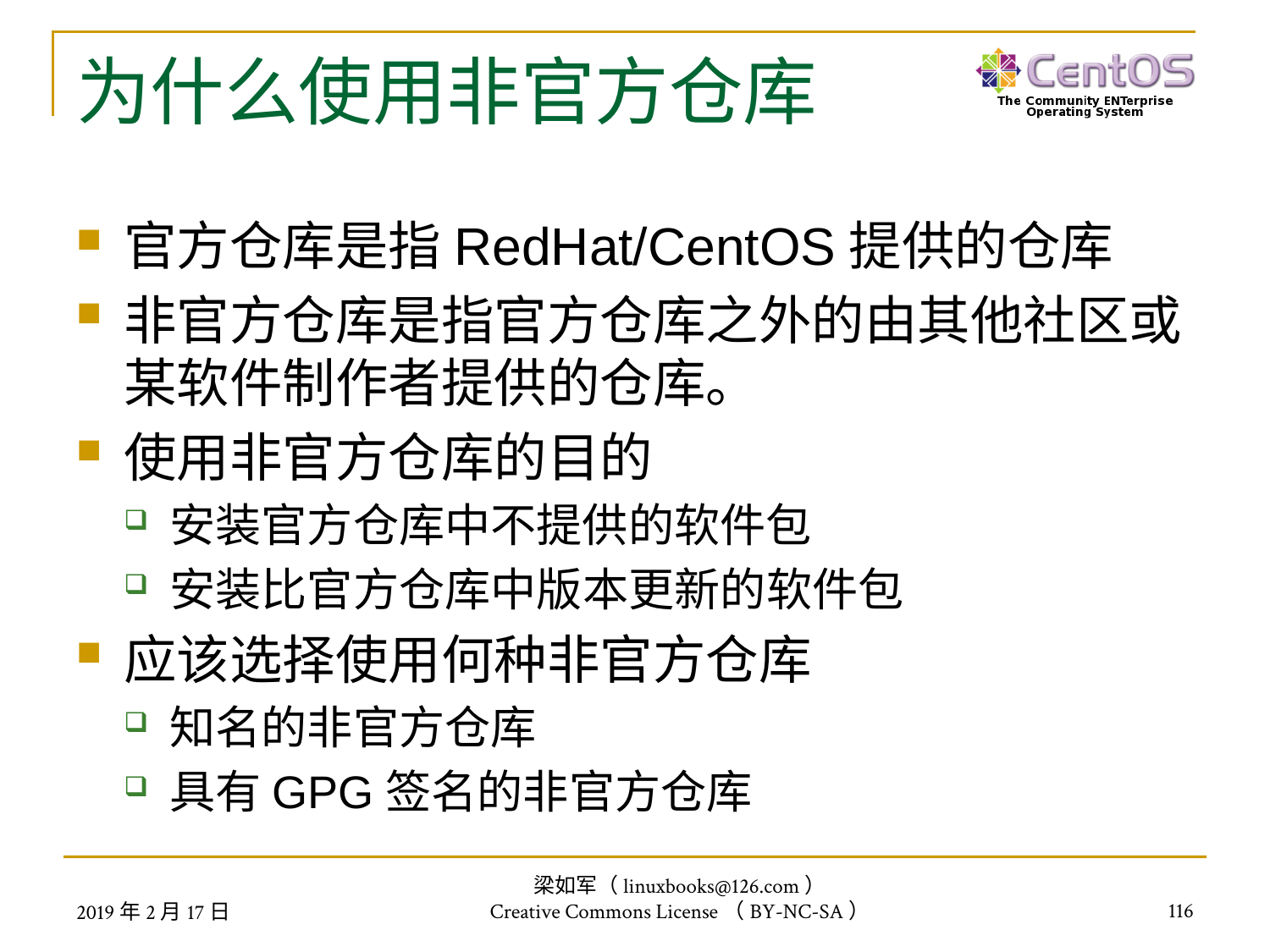

# 为什么使用非官方仓库
官方仓库是指RedHat/CentOS提供的仓库
非官方仓库是指官方仓库之外的由其他社区或某软件制作者提供的仓库。
使用非官方仓库的目的
安装官方仓库中不提供的软件包
安装比官方仓库中版本更新的软件包
应该选择使用何种非官方仓库
知名的非官方仓库
具有GPG签名的非官方仓库
梁如军（linuxbooks@126.com）
Creative Commons License（BY-NC-SA）
2019年2月17日
116